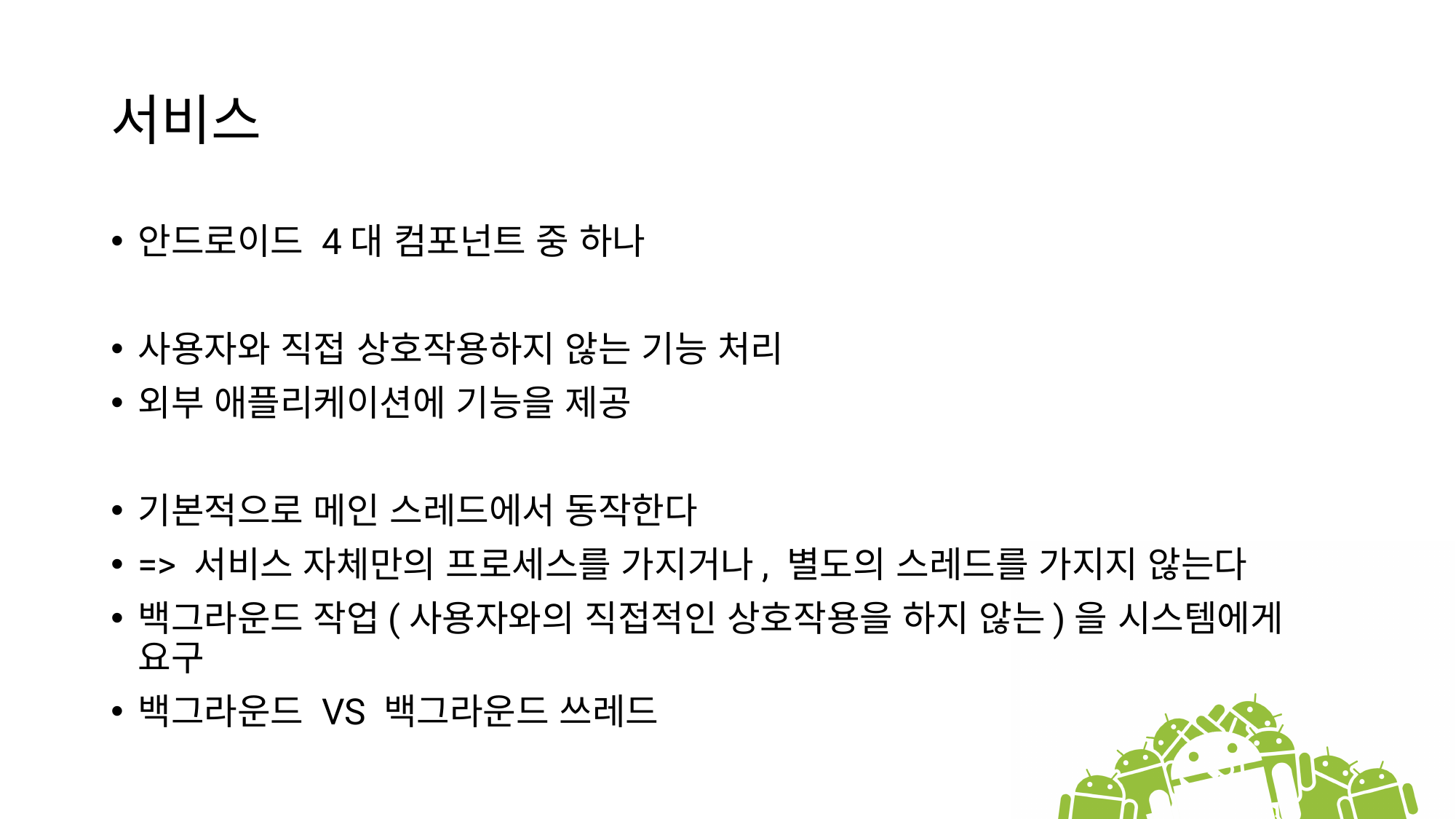

# 서비스
안드로이드 4대 컴포넌트 중 하나

사용자와 직접 상호작용하지 않는 기능 처리
외부 애플리케이션에 기능을 제공

기본적으로 메인 스레드에서 동작한다
=> 서비스 자체만의 프로세스를 가지거나, 별도의 스레드를 가지지 않는다
백그라운드 작업(사용자와의 직접적인 상호작용을 하지 않는)을 시스템에게 요구
백그라운드 VS 백그라운드 쓰레드